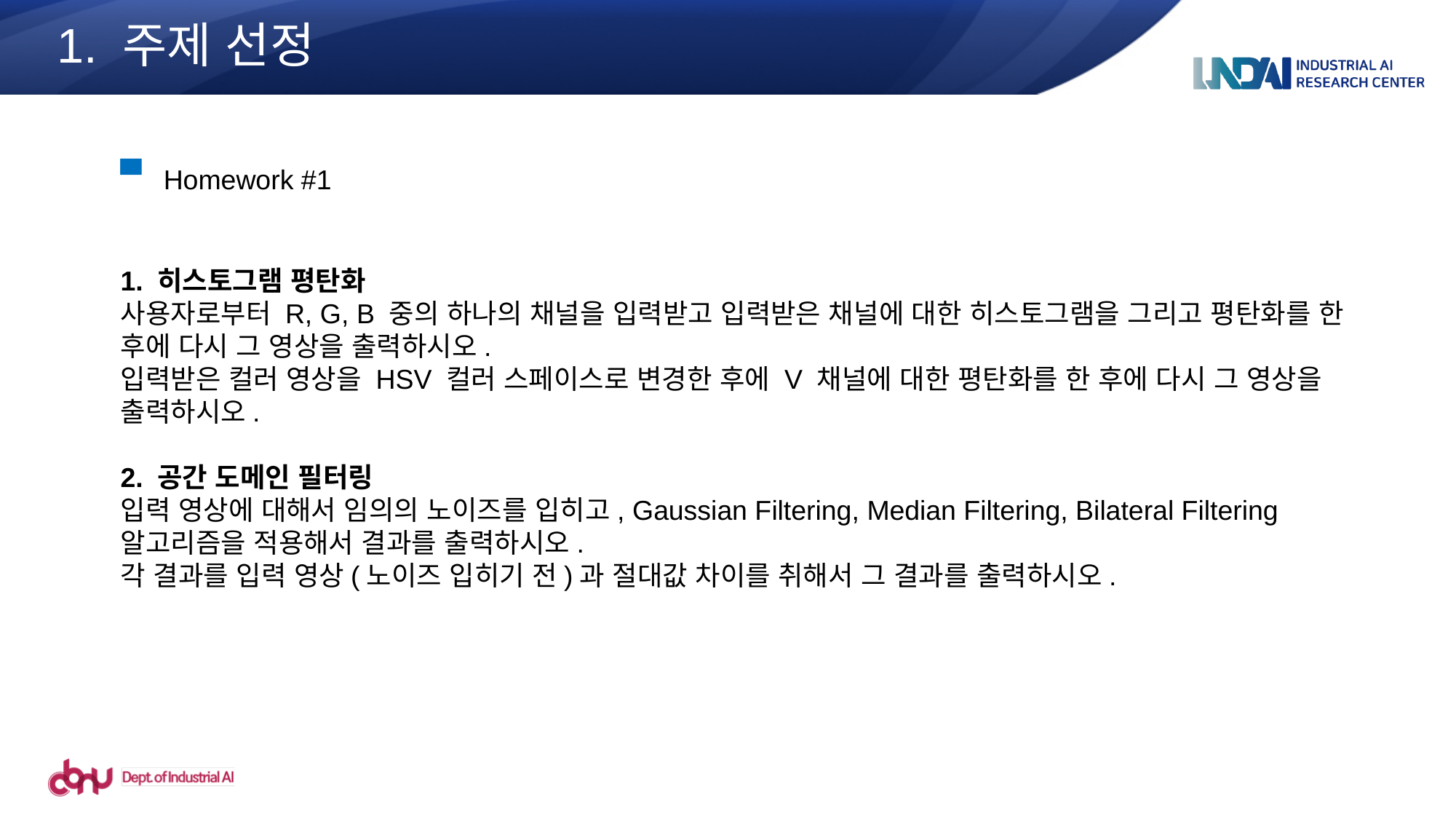

1. 주제 선정
Homework #1

1. 히스토그램 평탄화
사용자로부터 R, G, B 중의 하나의 채널을 입력받고 입력받은 채널에 대한 히스토그램을 그리고 평탄화를 한 후에 다시 그 영상을 출력하시오.
입력받은 컬러 영상을 HSV 컬러 스페이스로 변경한 후에 V 채널에 대한 평탄화를 한 후에 다시 그 영상을 출력하시오.
2. 공간 도메인 필터링
입력 영상에 대해서 임의의 노이즈를 입히고, Gaussian Filtering, Median Filtering, Bilateral Filtering 알고리즘을 적용해서 결과를 출력하시오.
각 결과를 입력 영상(노이즈 입히기 전)과 절대값 차이를 취해서 그 결과를 출력하시오.